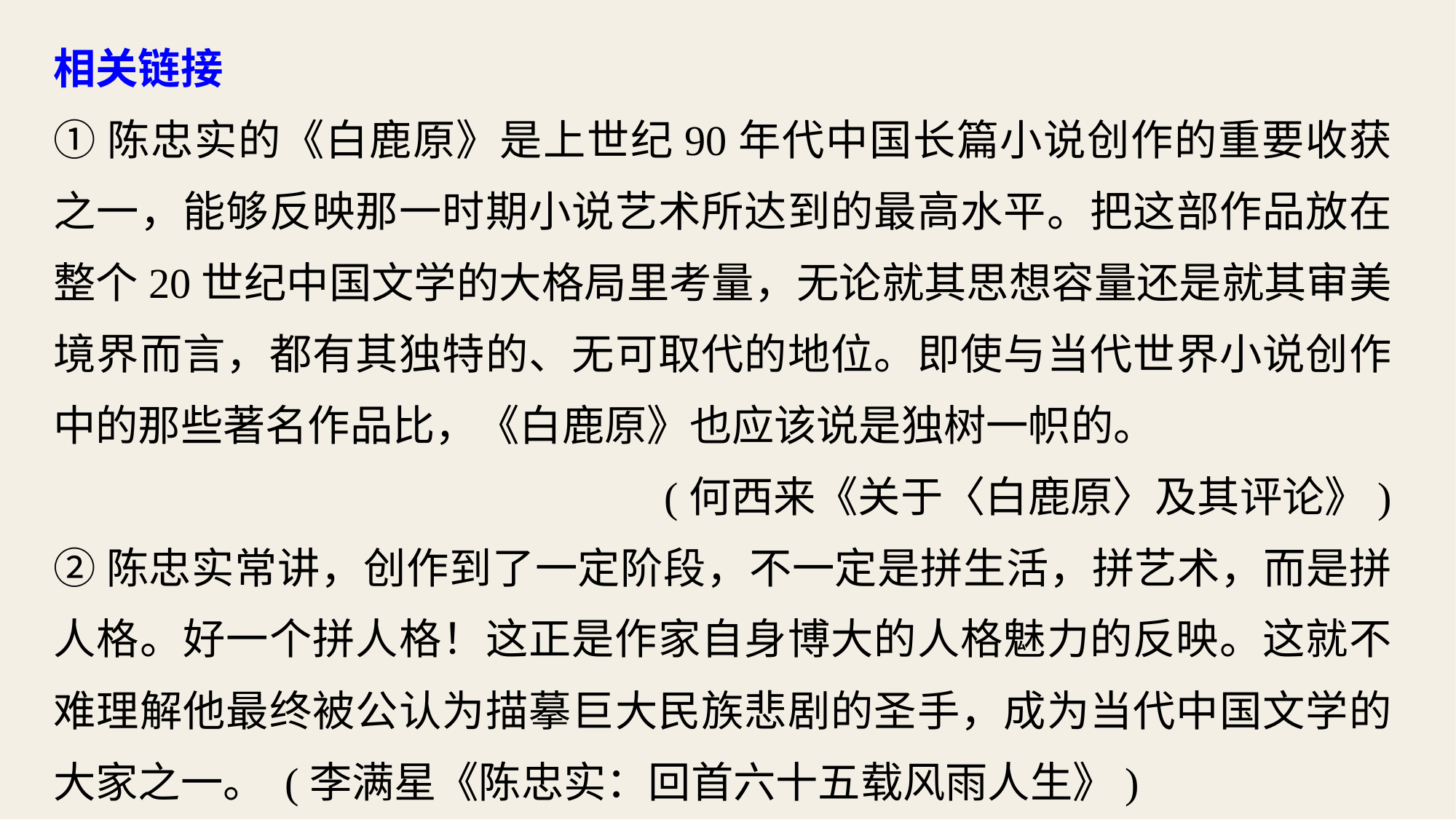

相关链接
①陈忠实的《白鹿原》是上世纪90年代中国长篇小说创作的重要收获之一，能够反映那一时期小说艺术所达到的最高水平。把这部作品放在整个20世纪中国文学的大格局里考量，无论就其思想容量还是就其审美境界而言，都有其独特的、无可取代的地位。即使与当代世界小说创作中的那些著名作品比，《白鹿原》也应该说是独树一帜的。
(何西来《关于〈白鹿原〉及其评论》)
②陈忠实常讲，创作到了一定阶段，不一定是拼生活，拼艺术，而是拼人格。好一个拼人格！这正是作家自身博大的人格魅力的反映。这就不难理解他最终被公认为描摹巨大民族悲剧的圣手，成为当代中国文学的大家之一。 (李满星《陈忠实：回首六十五载风雨人生》)